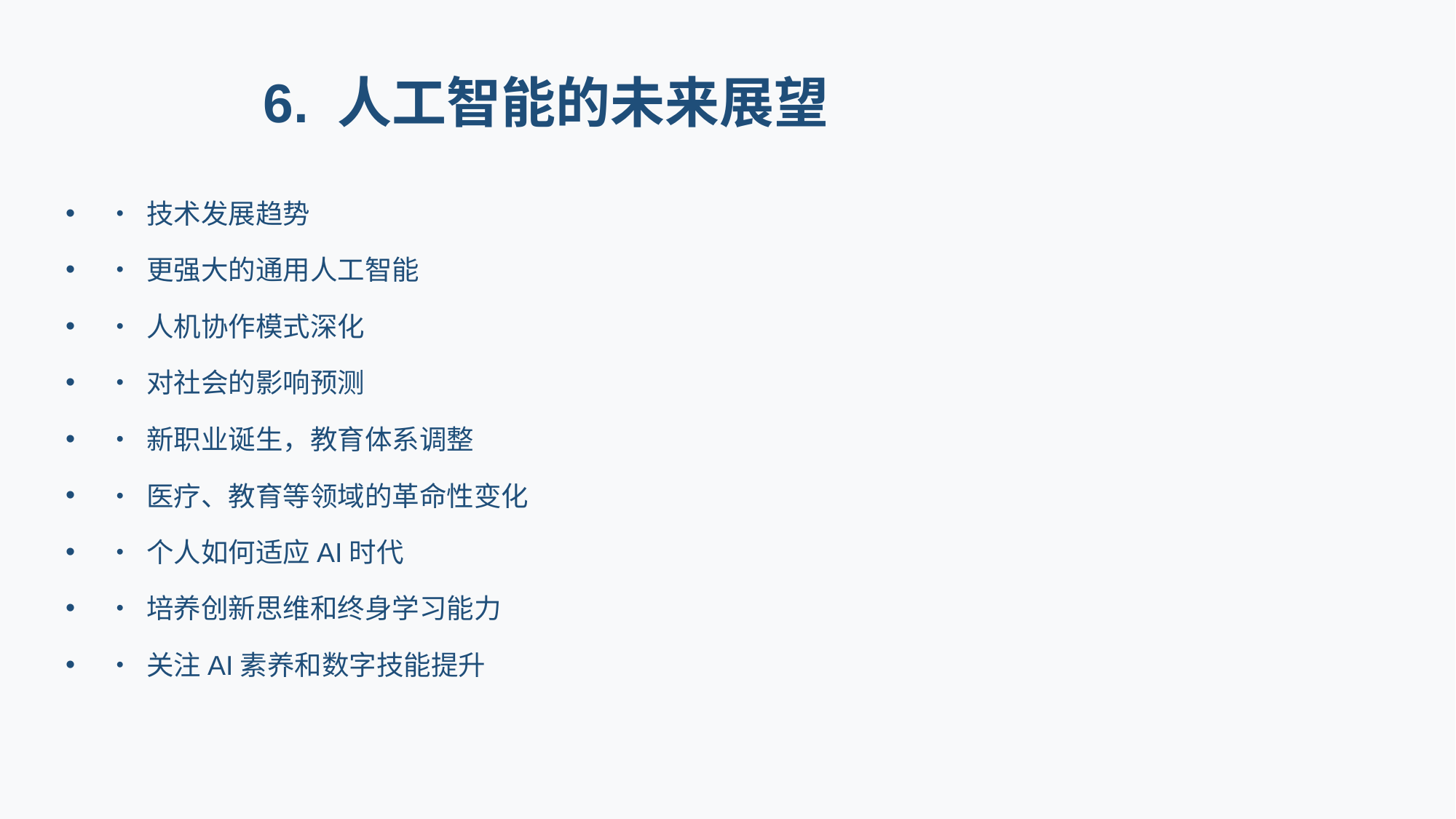

# 6. 人工智能的未来展望
• 技术发展趋势
• 更强大的通用人工智能
• 人机协作模式深化
• 对社会的影响预测
• 新职业诞生，教育体系调整
• 医疗、教育等领域的革命性变化
• 个人如何适应AI时代
• 培养创新思维和终身学习能力
• 关注AI素养和数字技能提升